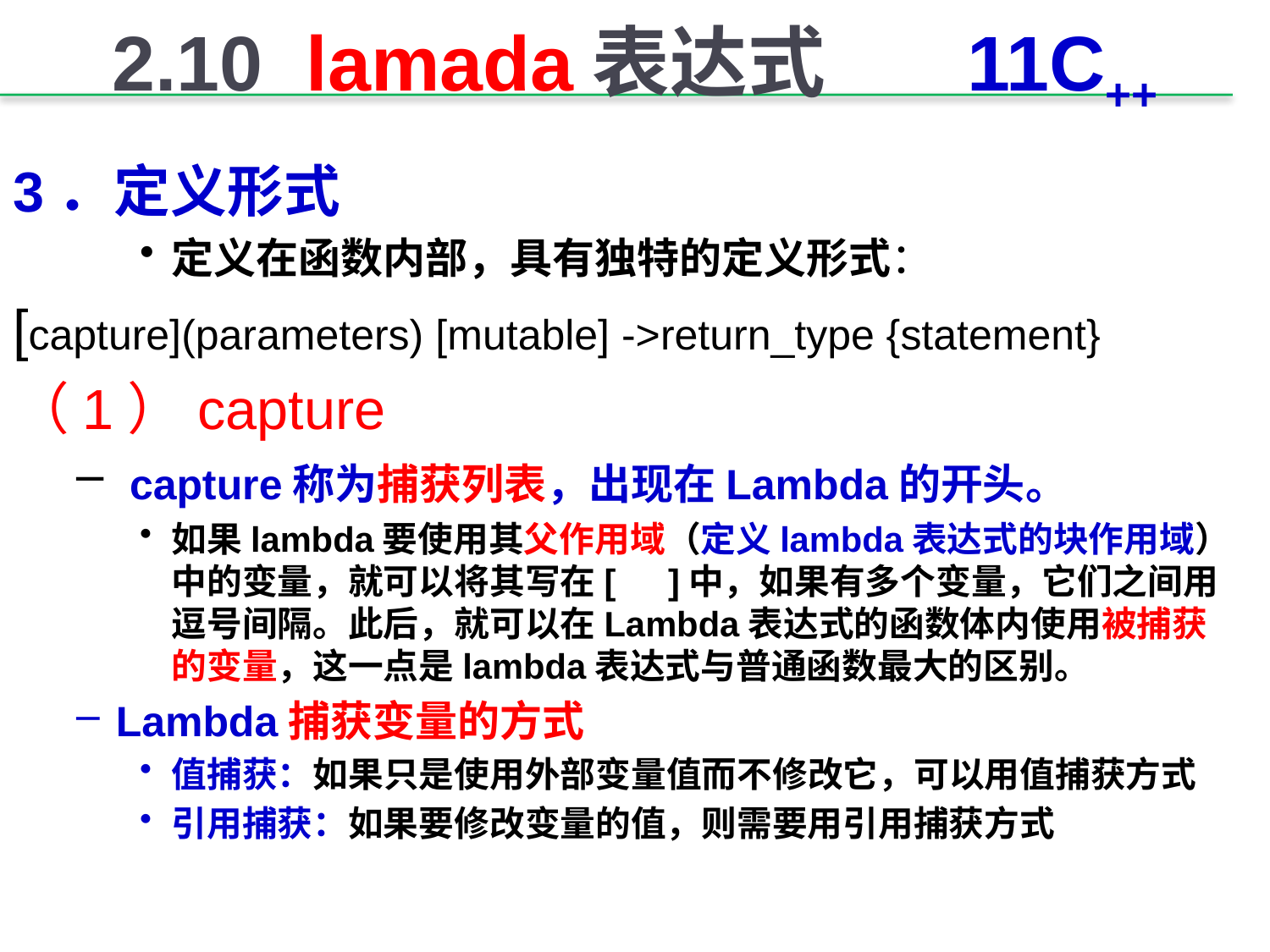

# 2.10  lamada表达式       11C++
3．定义形式
定义在函数内部，具有独特的定义形式：
[capture](parameters) [mutable] ->return_type {statement}
（1）capture
 capture称为捕获列表，出现在Lambda的开头。
如果lambda要使用其父作用域（定义lambda表达式的块作用域）中的变量，就可以将其写在[　]中，如果有多个变量，它们之间用逗号间隔。此后，就可以在Lambda表达式的函数体内使用被捕获的变量，这一点是lambda表达式与普通函数最大的区别。
Lambda捕获变量的方式
值捕获：如果只是使用外部变量值而不修改它，可以用值捕获方式
引用捕获：如果要修改变量的值，则需要用引用捕获方式